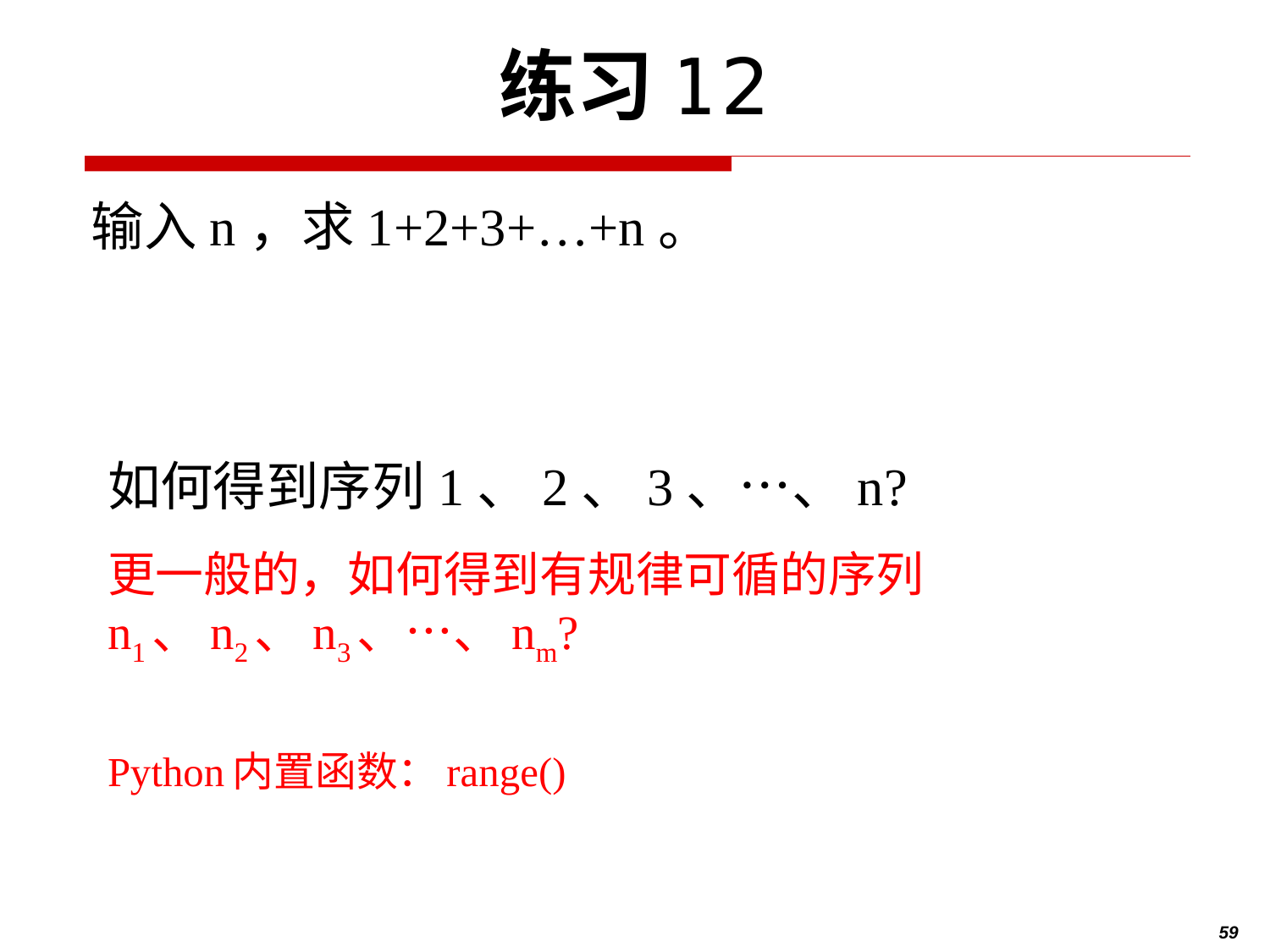

# 练习12
输入n，求1+2+3+…+n。
如何得到序列1、2、3、…、n?
更一般的，如何得到有规律可循的序列n1、n2、n3、…、nm?

Python内置函数：range()

59